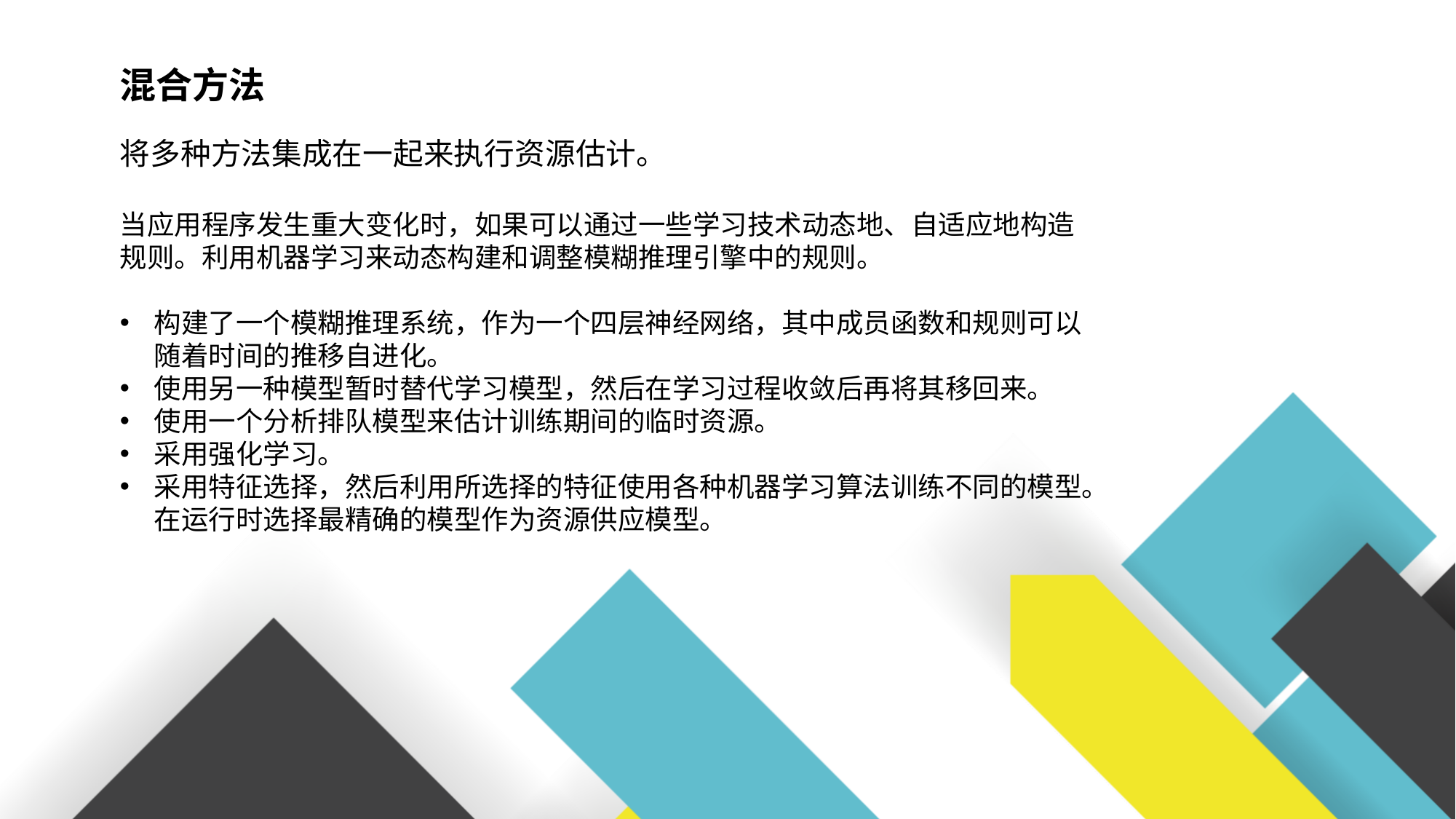

混合方法
将多种方法集成在一起来执行资源估计。

当应用程序发生重大变化时，如果可以通过一些学习技术动态地、自适应地构造规则。利用机器学习来动态构建和调整模糊推理引擎中的规则。

构建了一个模糊推理系统，作为一个四层神经网络，其中成员函数和规则可以随着时间的推移自进化。
使用另一种模型暂时替代学习模型，然后在学习过程收敛后再将其移回来。
使用一个分析排队模型来估计训练期间的临时资源。
采用强化学习。
采用特征选择，然后利用所选择的特征使用各种机器学习算法训练不同的模型。在运行时选择最精确的模型作为资源供应模型。